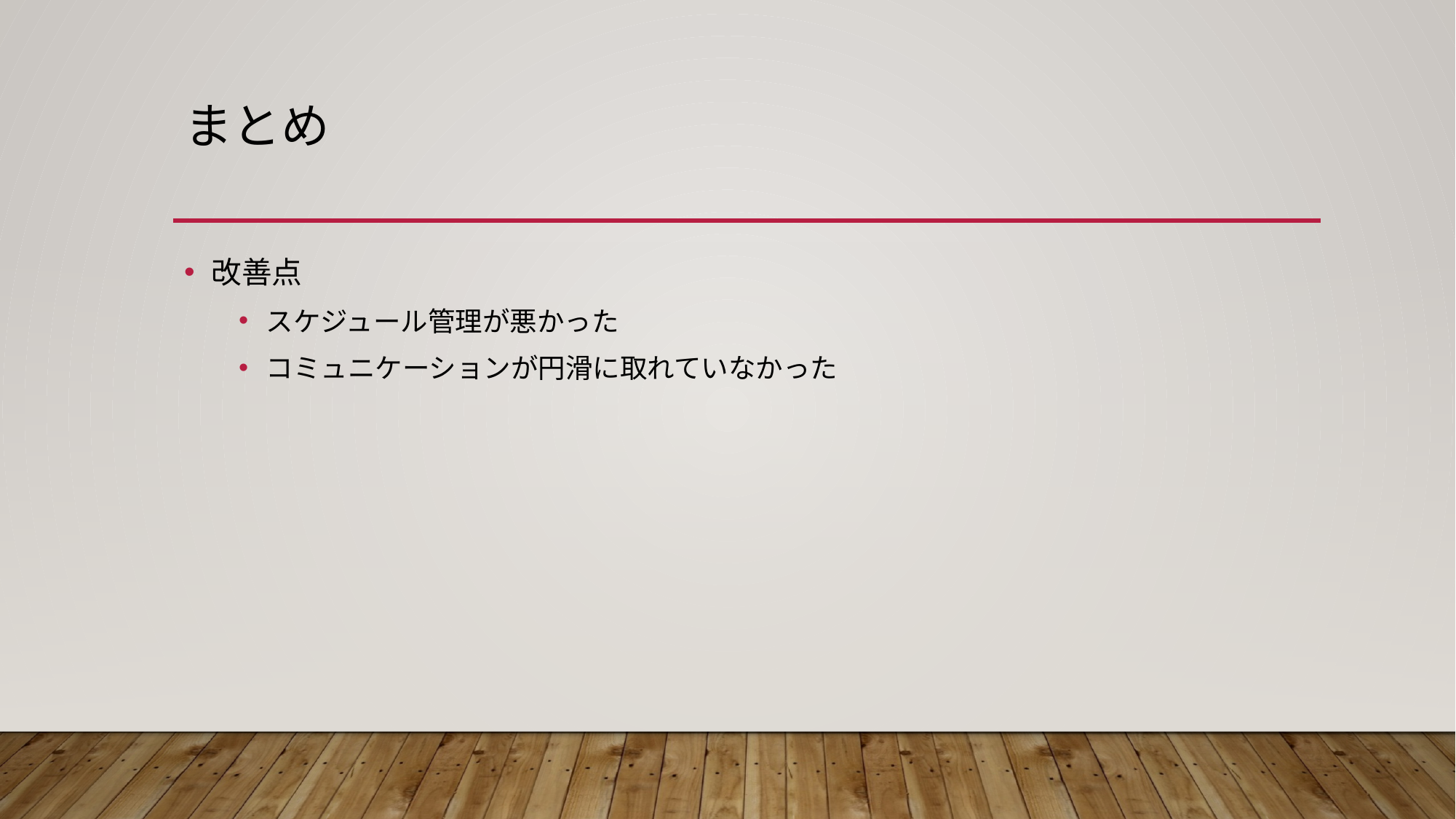

# まとめ
改善点
スケジュール管理が悪かった
コミュニケーションが円滑に取れていなかった